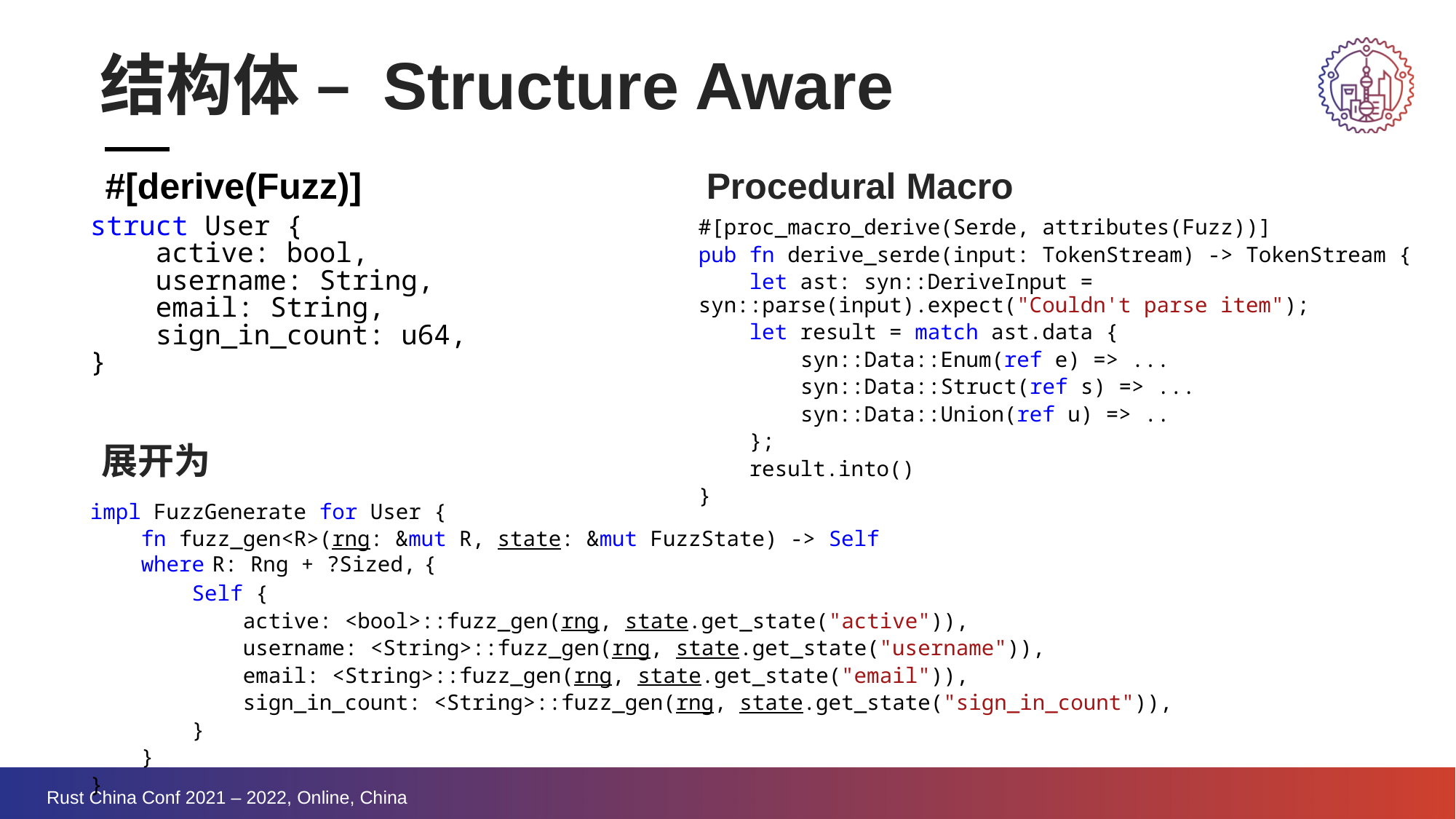

结构体 – Structure Aware
#[derive(Fuzz)]
Procedural Macro
#[proc_macro_derive(Serde, attributes(Fuzz))]
pub fn derive_serde(input: TokenStream) -> TokenStream {
    let ast: syn::DeriveInput = syn::parse(input).expect("Couldn't parse item");
    let result = match ast.data {
        syn::Data::Enum(ref e) => ...
        syn::Data::Struct(ref s) => ...
        syn::Data::Union(ref u) => ..
    };
    result.into()
}
struct User {
    active: bool,
    username: String,
    email: String,
    sign_in_count: u64,
}
展开为
impl FuzzGenerate for User {
    fn fuzz_gen<R>(rng: &mut R, state: &mut FuzzState) -> Self
    where R: Rng + ?Sized, {
        Self {
            active: <bool>::fuzz_gen(rng, state.get_state("active")),
            username: <String>::fuzz_gen(rng, state.get_state("username")),
            email: <String>::fuzz_gen(rng, state.get_state("email")),
            sign_in_count: <String>::fuzz_gen(rng, state.get_state("sign_in_count")),
        }
    }
}